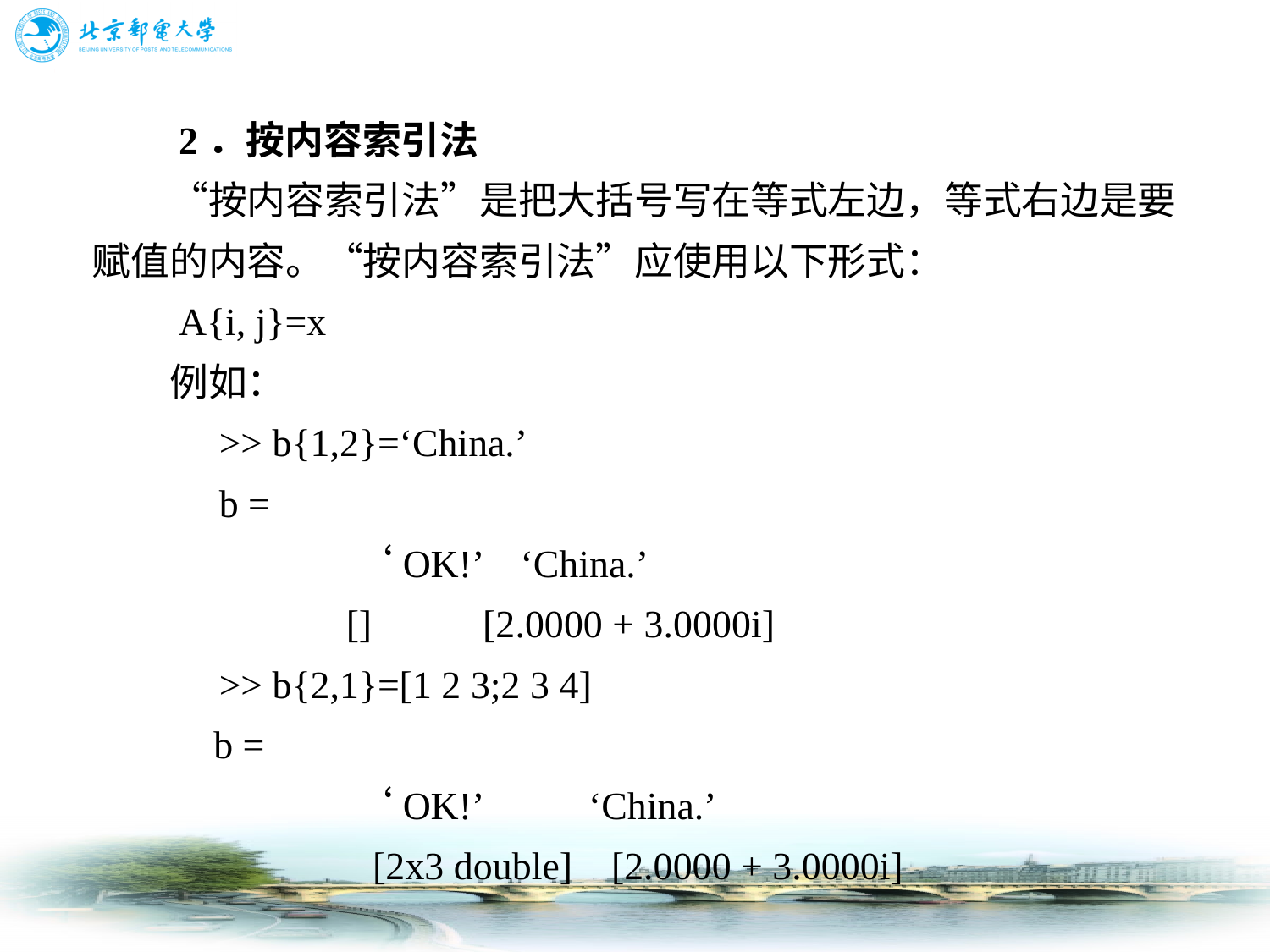

# 2．按内容索引法 　　“按内容索引法”是把大括号写在等式左边，等式右边是要赋值的内容。“按内容索引法”应使用以下形式： 　　A{i, j}=x 　　例如： 　　	>> b{1,2}=‘China.’ 　　	b = 　　   		 ‘OK!’    ‘China.’ 　　       	[]   	 [2.0000 + 3.0000i] 　　	>> b{2,1}=[1 2 3;2 3 4] 　　    b = 　　   		 ‘OK!’           ‘China.’ 　		  [2x3 double]    [2.0000 + 3.0000i]